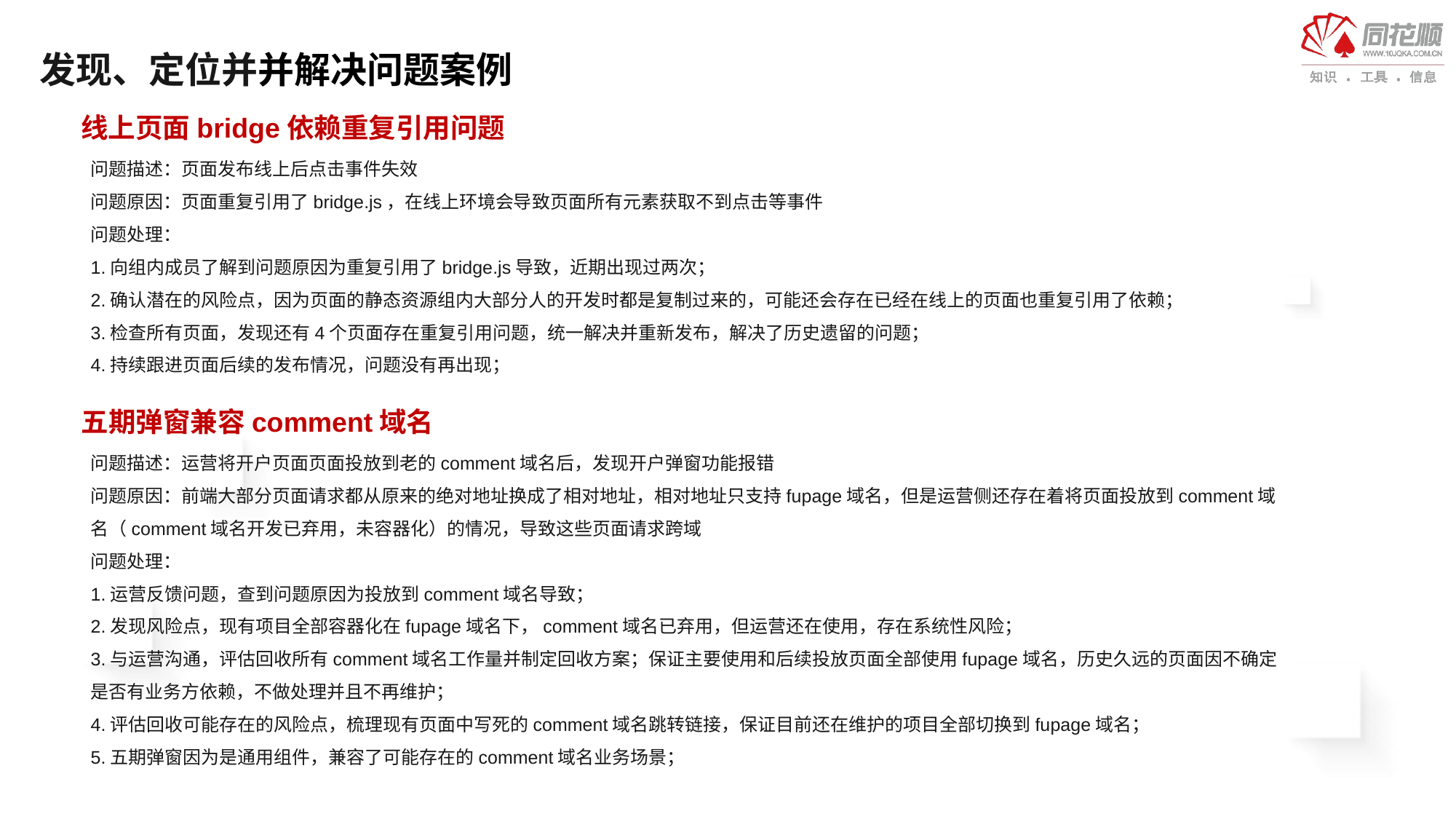

发现、定位并并解决问题案例
线上页面bridge依赖重复引用问题
问题描述：页面发布线上后点击事件失效
问题原因：页面重复引用了bridge.js，在线上环境会导致页面所有元素获取不到点击等事件
问题处理：
1.向组内成员了解到问题原因为重复引用了bridge.js导致，近期出现过两次；
2.确认潜在的风险点，因为页面的静态资源组内大部分人的开发时都是复制过来的，可能还会存在已经在线上的页面也重复引用了依赖；
3.检查所有页面，发现还有4个页面存在重复引用问题，统一解决并重新发布，解决了历史遗留的问题；
4.持续跟进页面后续的发布情况，问题没有再出现；
五期弹窗兼容comment域名
问题描述：运营将开户页面页面投放到老的comment域名后，发现开户弹窗功能报错
问题原因：前端大部分页面请求都从原来的绝对地址换成了相对地址，相对地址只支持fupage域名，但是运营侧还存在着将页面投放到comment域名（comment域名开发已弃用，未容器化）的情况，导致这些页面请求跨域
问题处理：
1.运营反馈问题，查到问题原因为投放到comment域名导致；
2.发现风险点，现有项目全部容器化在fupage域名下，comment域名已弃用，但运营还在使用，存在系统性风险；
3.与运营沟通，评估回收所有comment域名工作量并制定回收方案；保证主要使用和后续投放页面全部使用fupage域名，历史久远的页面因不确定是否有业务方依赖，不做处理并且不再维护；
4.评估回收可能存在的风险点，梳理现有页面中写死的comment域名跳转链接，保证目前还在维护的项目全部切换到fupage域名；
5.五期弹窗因为是通用组件，兼容了可能存在的comment域名业务场景；